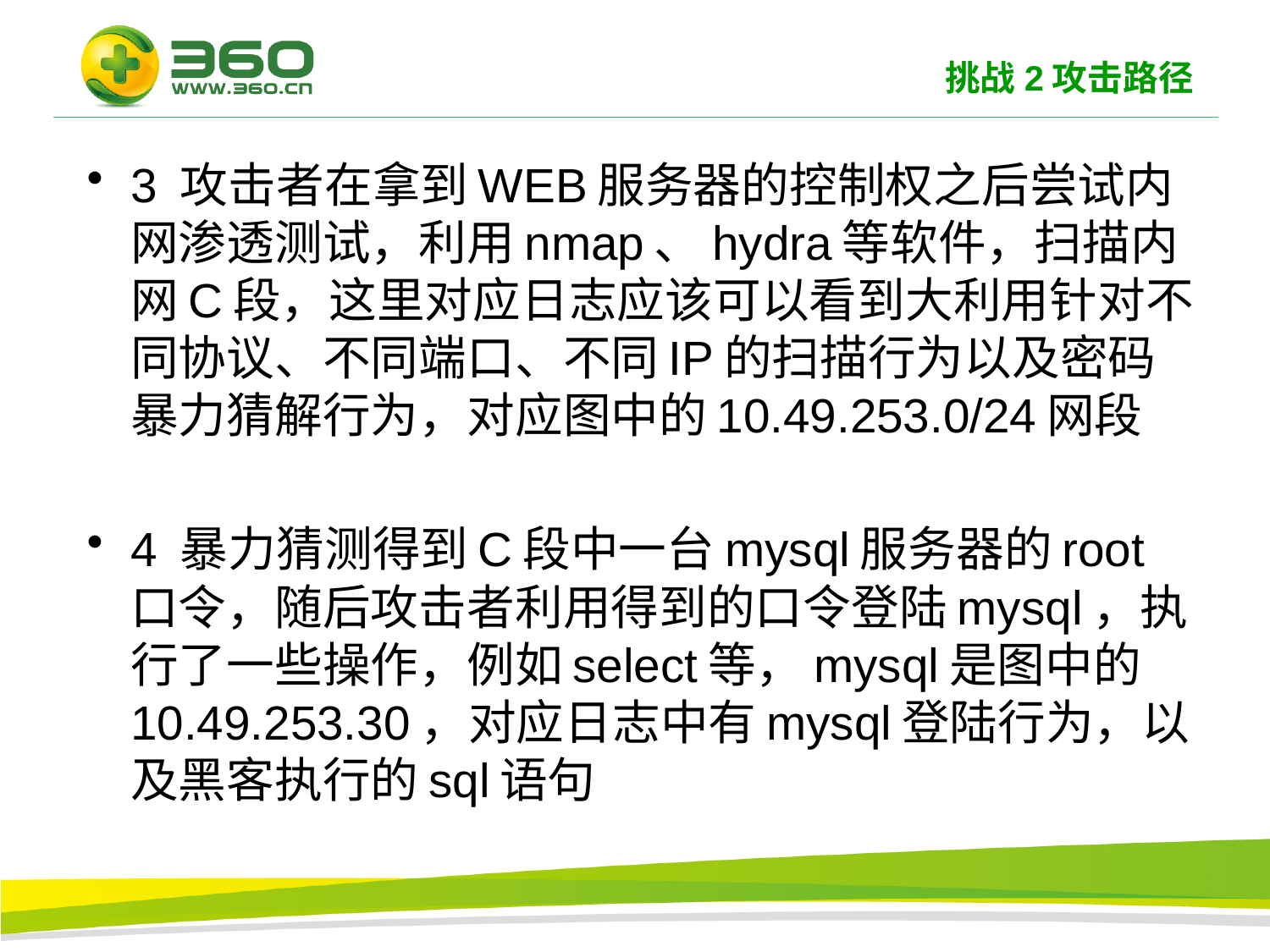

# 挑战2攻击路径
3 攻击者在拿到WEB服务器的控制权之后尝试内网渗透测试，利用nmap、hydra等软件，扫描内网C段，这里对应日志应该可以看到大利用针对不同协议、不同端口、不同IP的扫描行为以及密码暴力猜解行为，对应图中的10.49.253.0/24网段

4 暴力猜测得到C段中一台mysql服务器的root口令，随后攻击者利用得到的口令登陆mysql，执行了一些操作，例如select等，mysql是图中的10.49.253.30，对应日志中有mysql登陆行为，以及黑客执行的sql语句